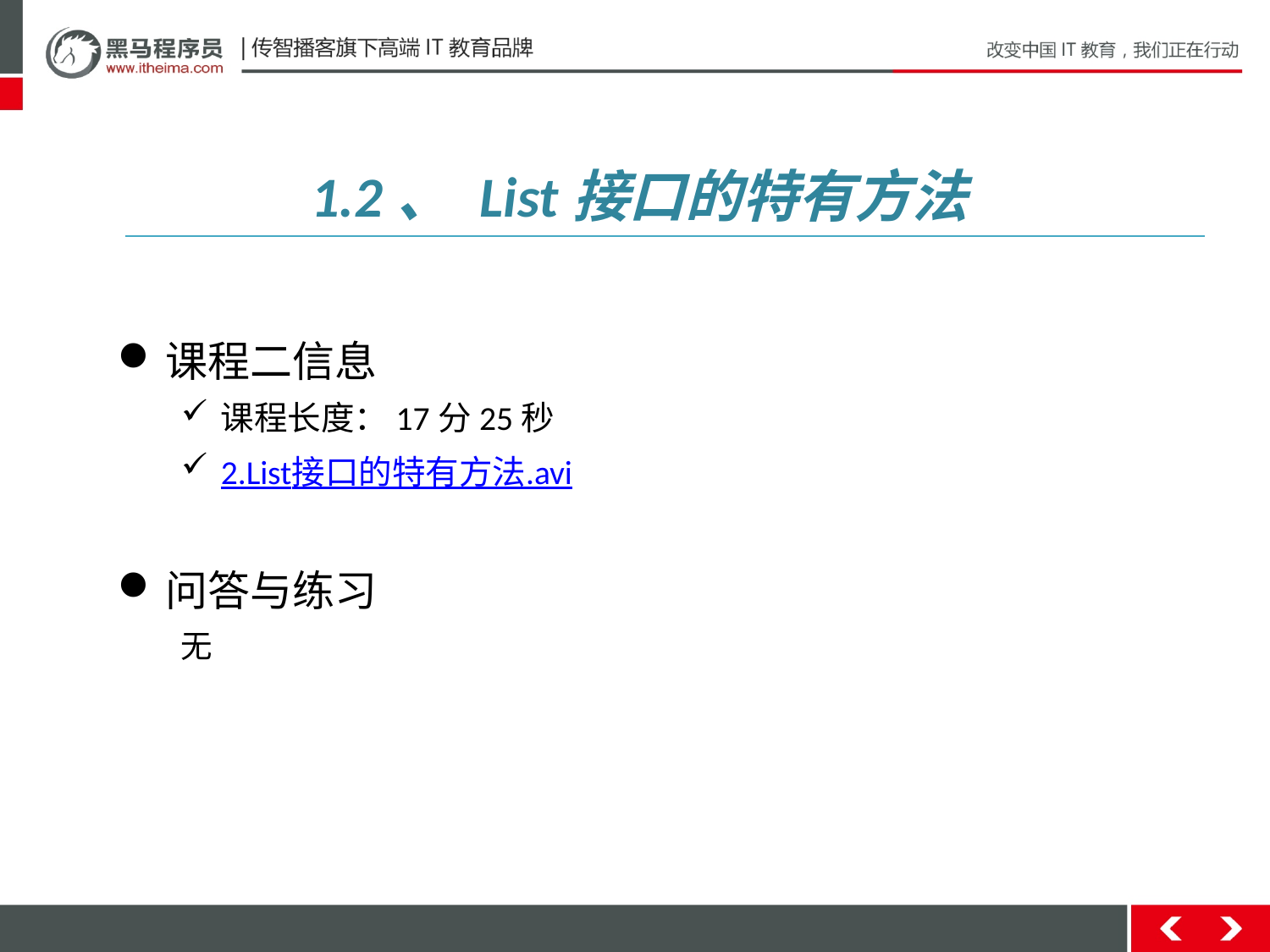

1.2、 List接口的特有方法

课程二信息
课程长度：17分25秒
2.List接口的特有方法.avi

问答与练习
无